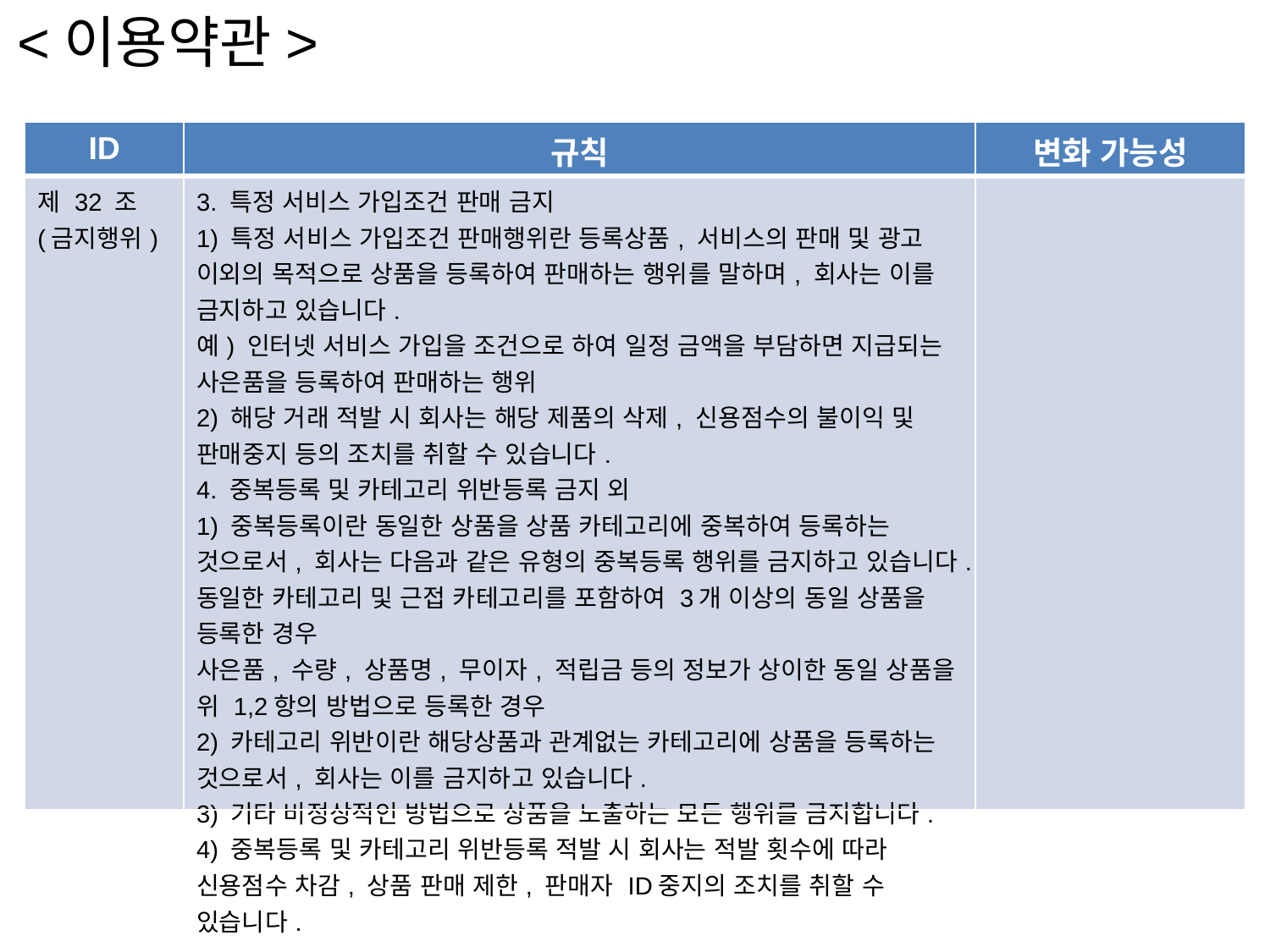

<이용약관>
| ID | 규칙 | 변화 가능성 |
| --- | --- | --- |
| 제 32 조 (금지행위) | 3. 특정 서비스 가입조건 판매 금지 1) 특정 서비스 가입조건 판매행위란 등록상품, 서비스의 판매 및 광고 이외의 목적으로 상품을 등록하여 판매하는 행위를 말하며, 회사는 이를 금지하고 있습니다. 예) 인터넷 서비스 가입을 조건으로 하여 일정 금액을 부담하면 지급되는 사은품을 등록하여 판매하는 행위 2) 해당 거래 적발 시 회사는 해당 제품의 삭제, 신용점수의 불이익 및 판매중지 등의 조치를 취할 수 있습니다. 4. 중복등록 및 카테고리 위반등록 금지 외 1) 중복등록이란 동일한 상품을 상품 카테고리에 중복하여 등록하는 것으로서, 회사는 다음과 같은 유형의 중복등록 행위를 금지하고 있습니다. 동일한 카테고리 및 근접 카테고리를 포함하여 3개 이상의 동일 상품을 등록한 경우 사은품, 수량, 상품명, 무이자, 적립금 등의 정보가 상이한 동일 상품을 위 1,2항의 방법으로 등록한 경우 2) 카테고리 위반이란 해당상품과 관계없는 카테고리에 상품을 등록하는 것으로서, 회사는 이를 금지하고 있습니다. 3) 기타 비정상적인 방법으로 상품을 노출하는 모든 행위를 금지합니다. 4) 중복등록 및 카테고리 위반등록 적발 시 회사는 적발 횟수에 따라 신용점수 차감, 상품 판매 제한, 판매자 ID중지의 조치를 취할 수 있습니다. |  |